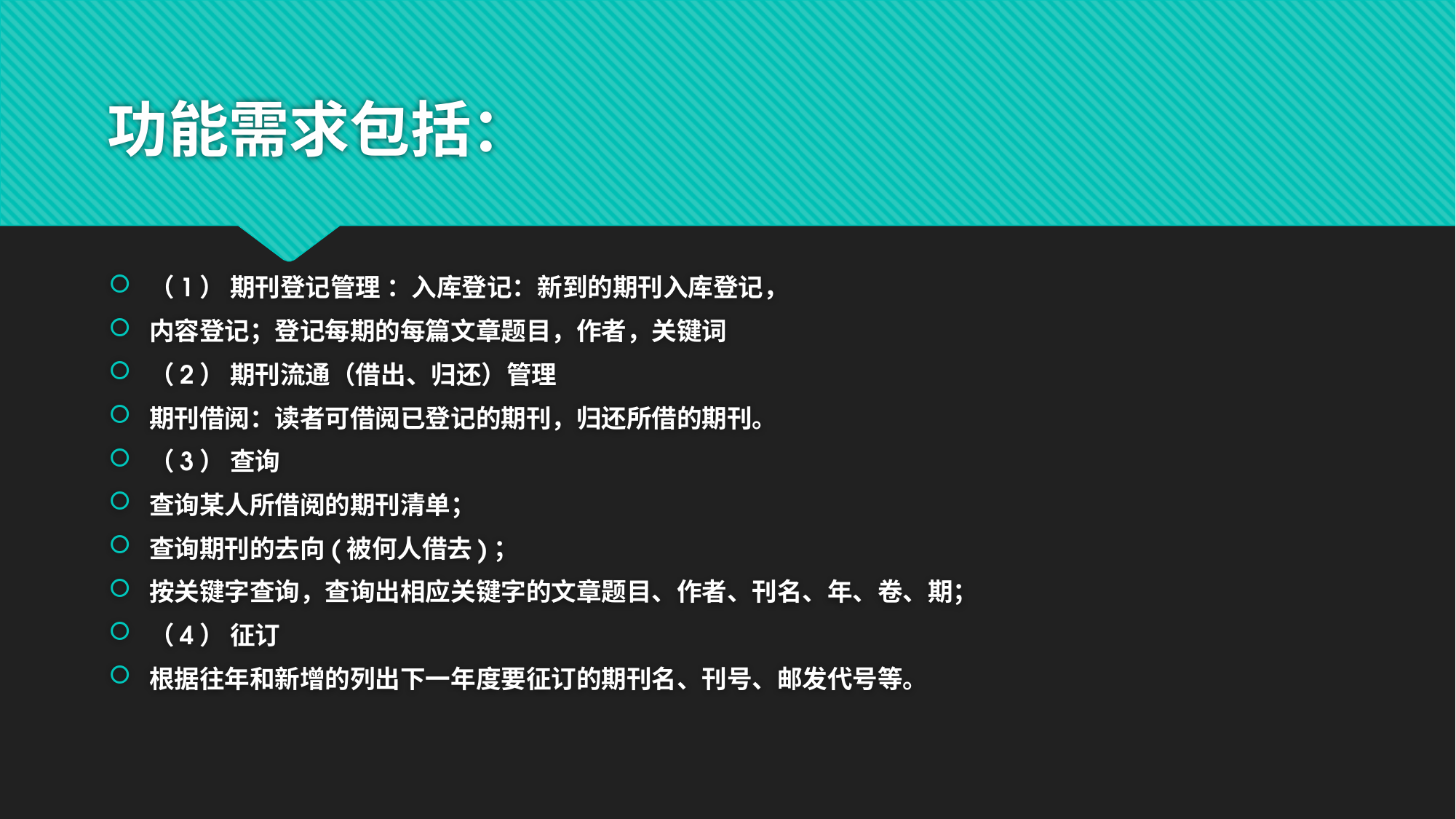

# 功能需求包括：
（1） 期刊登记管理 ：入库登记：新到的期刊入库登记，
内容登记；登记每期的每篇文章题目，作者，关键词
（2） 期刊流通（借出、归还）管理
期刊借阅：读者可借阅已登记的期刊，归还所借的期刊。
（3） 查询
查询某人所借阅的期刊清单；
查询期刊的去向(被何人借去)；
按关键字查询，查询出相应关键字的文章题目、作者、刊名、年、卷、期；
（4） 征订
根据往年和新增的列出下一年度要征订的期刊名、刊号、邮发代号等。